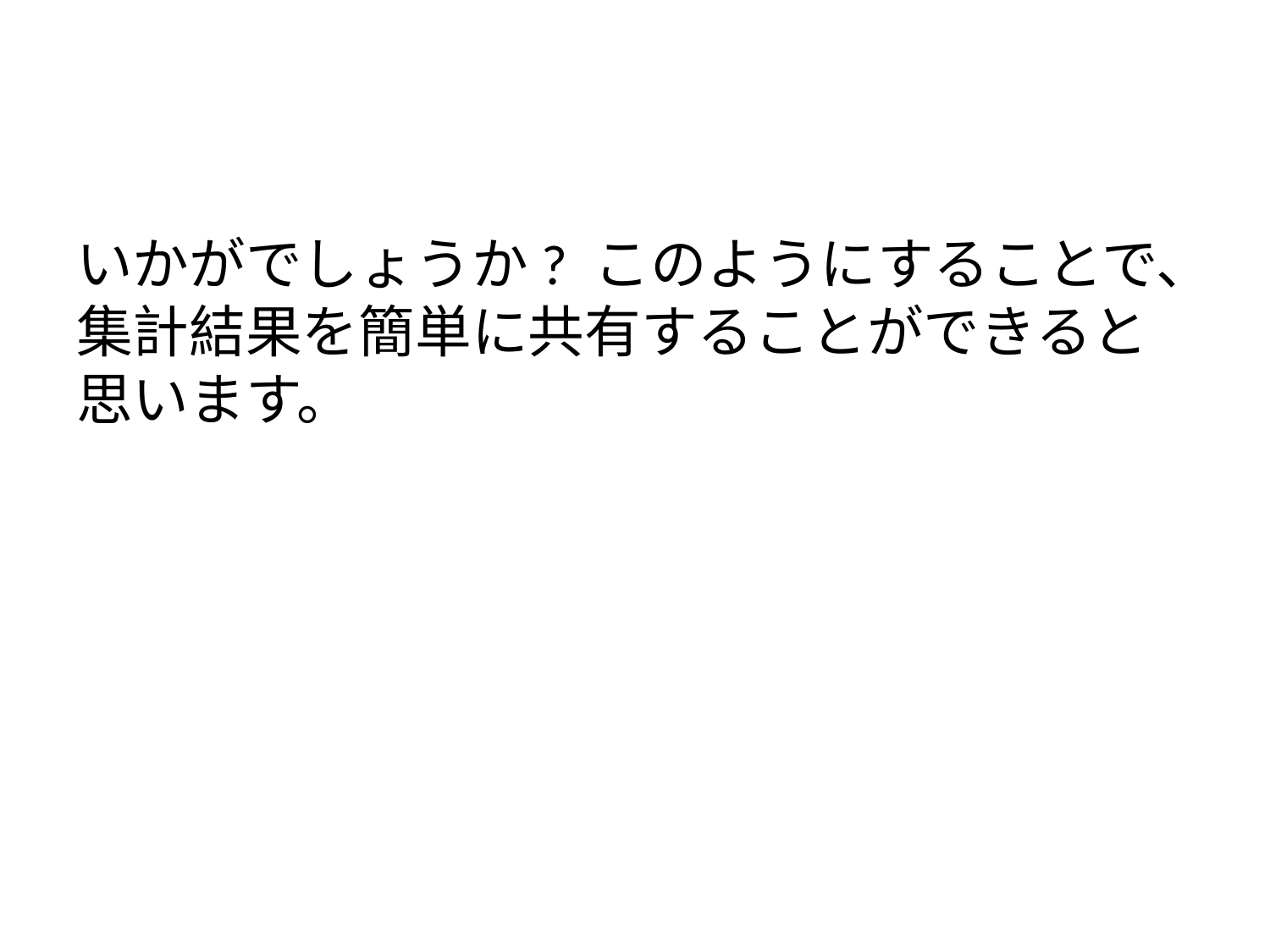

いかがでしょうか? このようにすることで、集計結果を簡単に共有することができると思います。